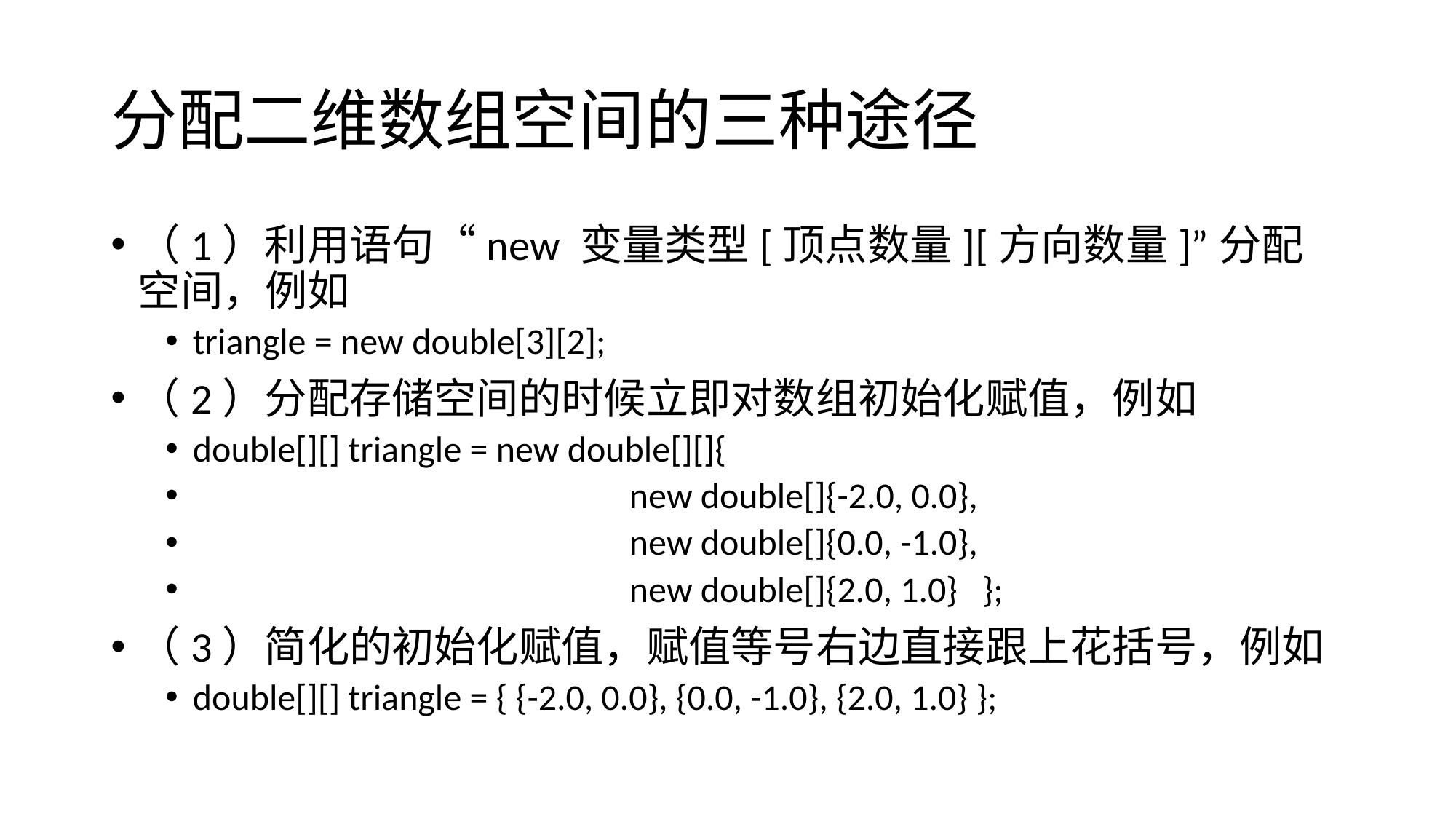

# 分配二维数组空间的三种途径
（1）利用语句“new 变量类型[顶点数量][方向数量]”分配空间，例如
triangle = new double[3][2];
（2）分配存储空间的时候立即对数组初始化赋值，例如
double[][] triangle = new double[][]{
				new double[]{-2.0, 0.0},
				new double[]{0.0, -1.0},
				new double[]{2.0, 1.0}   };
（3）简化的初始化赋值，赋值等号右边直接跟上花括号，例如
double[][] triangle = { {-2.0, 0.0}, {0.0, -1.0}, {2.0, 1.0} };